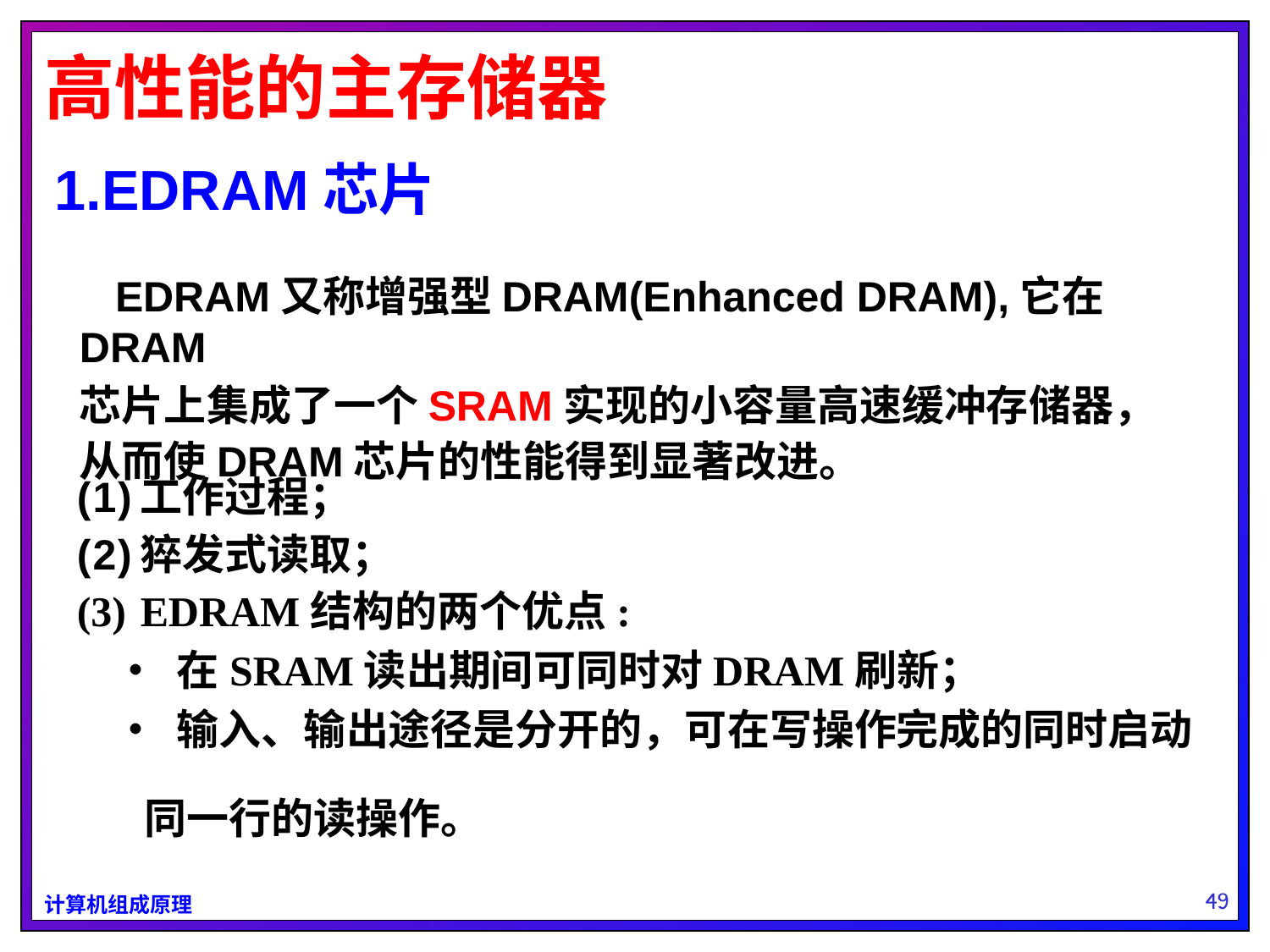

高性能的主存储器
1.EDRAM芯片
   EDRAM又称增强型DRAM(Enhanced DRAM),它在DRAM
芯片上集成了一个SRAM实现的小容量高速缓冲存储器，
从而使DRAM芯片的性能得到显著改进。
工作过程；
猝发式读取；
EDRAM结构的两个优点:
    • 在SRAM读出期间可同时对DRAM刷新；
    • 输入、输出途径是分开的，可在写操作完成的同时启动
      同一行的读操作。